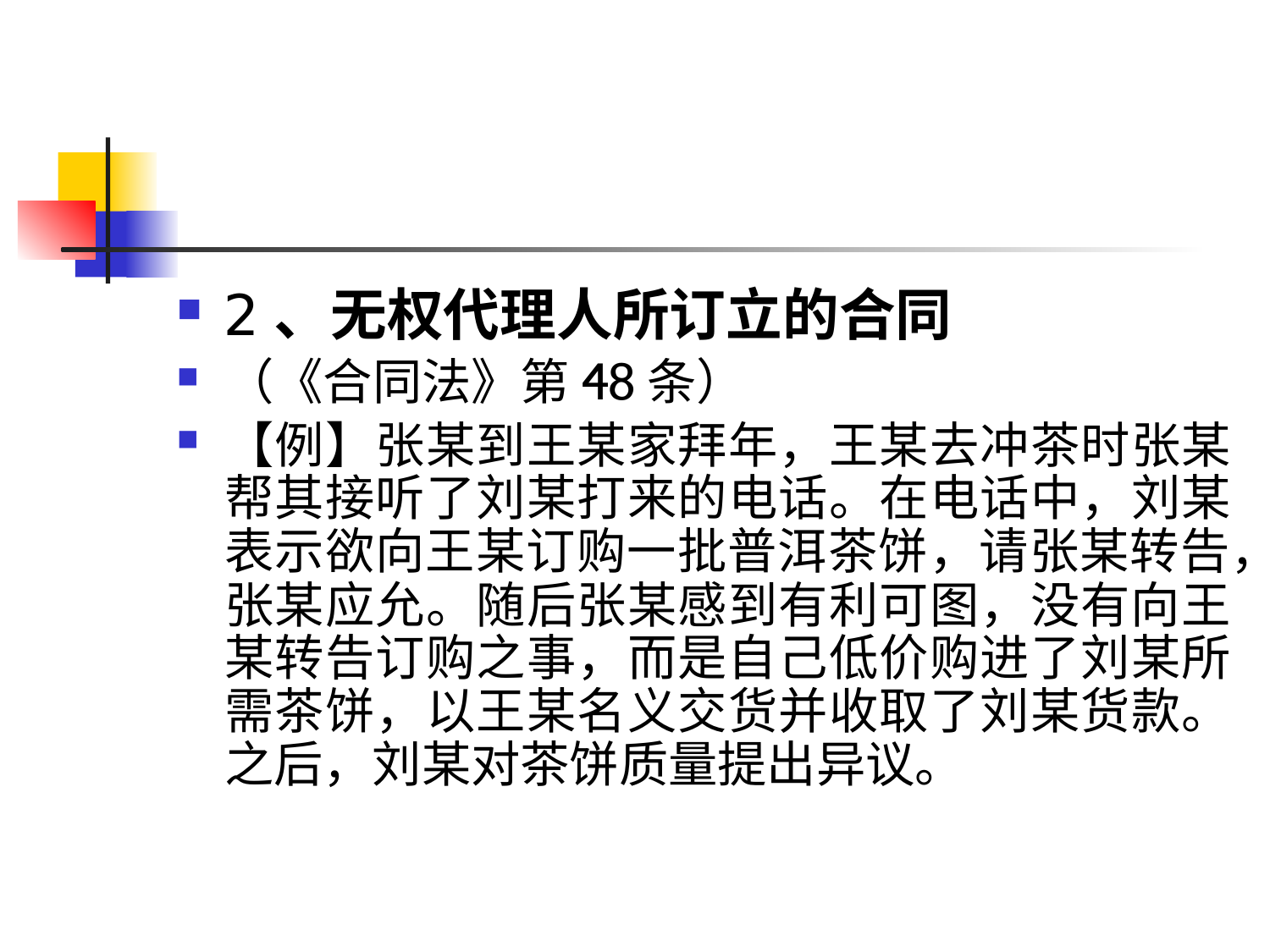

#
2、无权代理人所订立的合同
（《合同法》第48条）
【例】张某到王某家拜年，王某去冲茶时张某帮其接听了刘某打来的电话。在电话中，刘某表示欲向王某订购一批普洱茶饼，请张某转告，张某应允。随后张某感到有利可图，没有向王某转告订购之事，而是自己低价购进了刘某所需茶饼，以王某名义交货并收取了刘某货款。之后，刘某对茶饼质量提出异议。